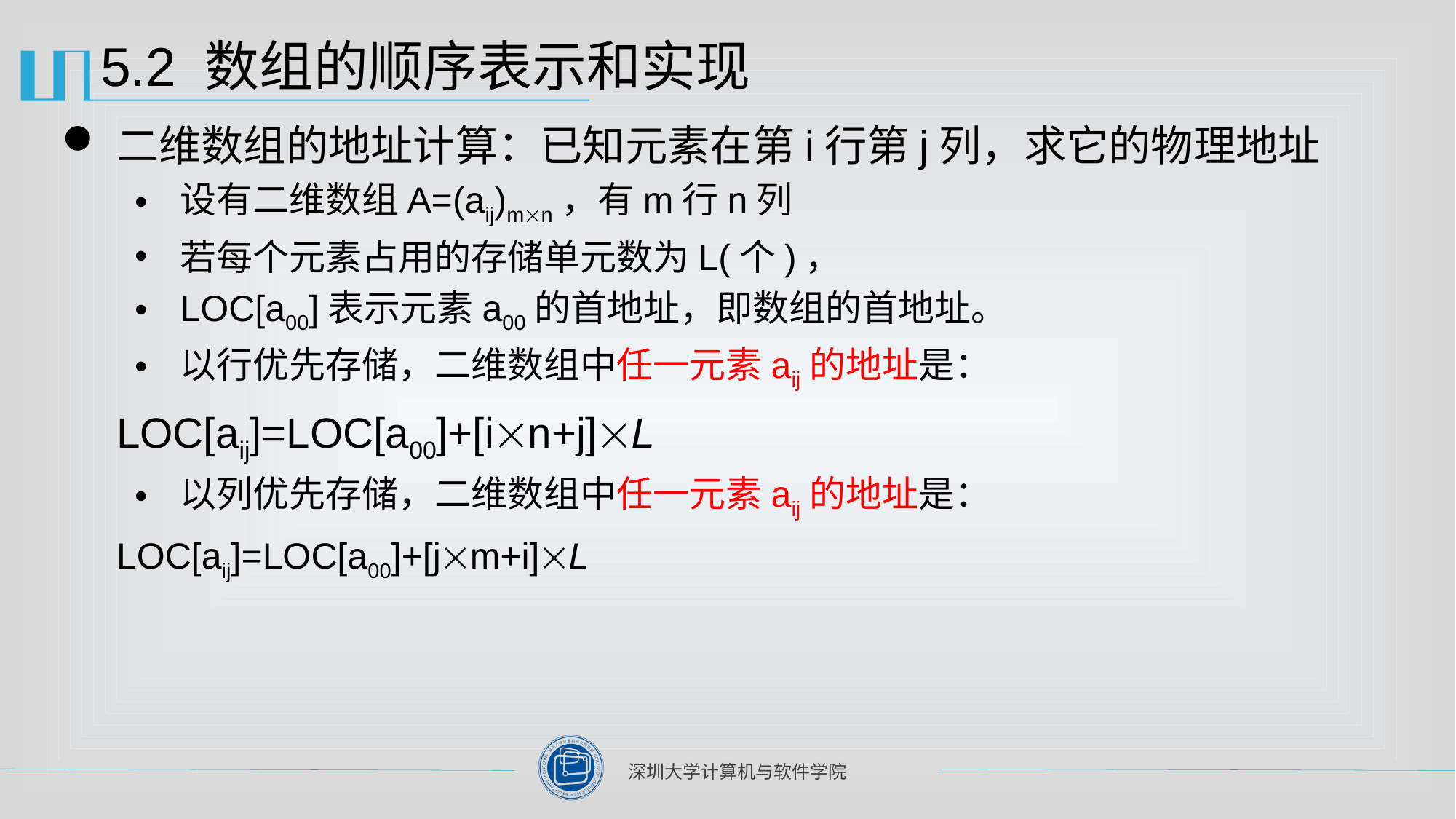

# 5.2 数组的顺序表示和实现
二维数组的地址计算：已知元素在第i行第j列，求它的物理地址
设有二维数组A=(aij)m×n，有m行n列
若每个元素占用的存储单元数为L(个)，
LOC[a00]表示元素a00的首地址，即数组的首地址。
以行优先存储，二维数组中任一元素aij的地址是：
LOC[aij]=LOC[a00]+[i×n+j]×L
以列优先存储，二维数组中任一元素aij的地址是：
LOC[aij]=LOC[a00]+[j×m+i]×L

10